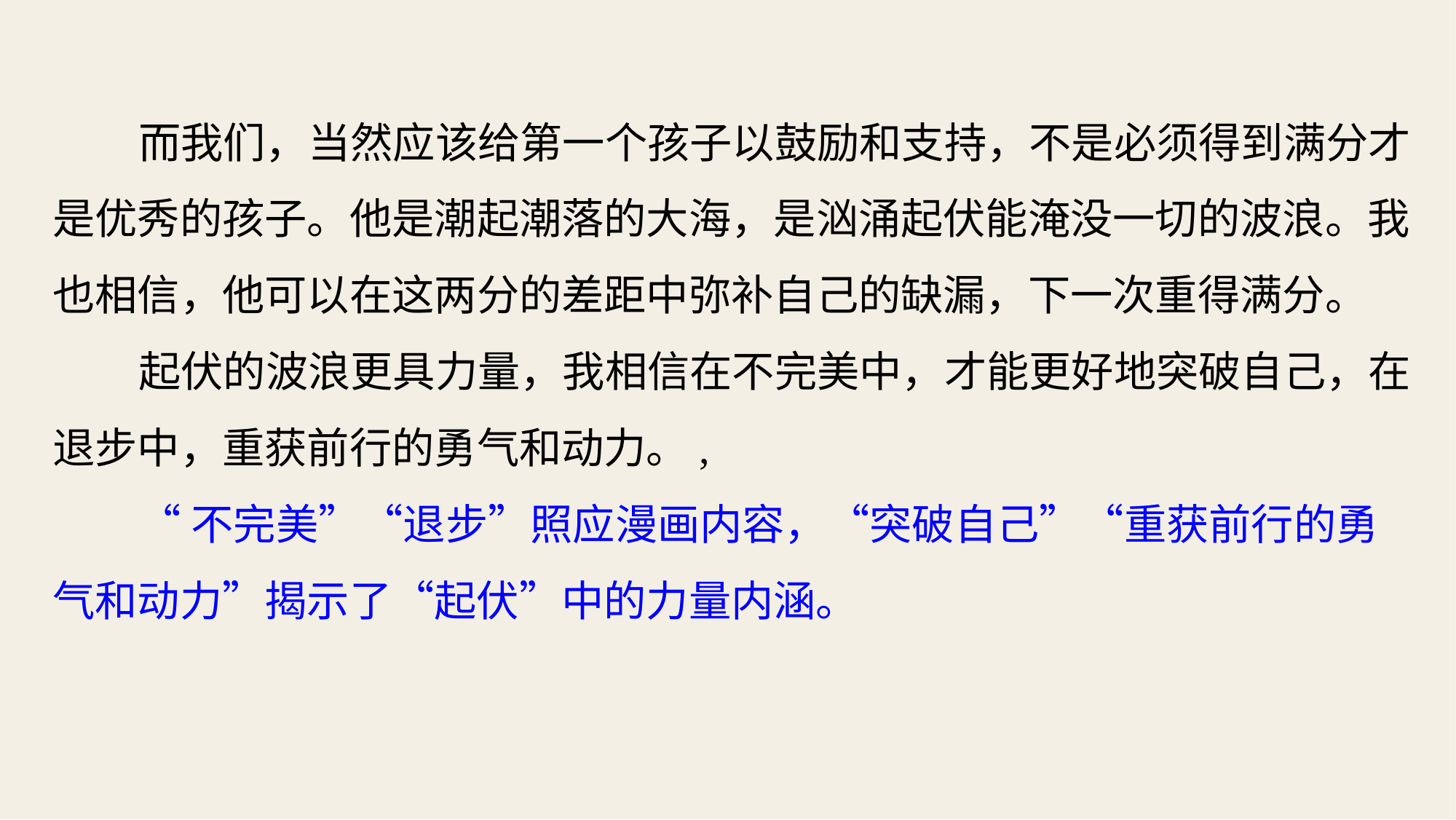

而我们，当然应该给第一个孩子以鼓励和支持，不是必须得到满分才是优秀的孩子。他是潮起潮落的大海，是汹涌起伏能淹没一切的波浪。我也相信，他可以在这两分的差距中弥补自己的缺漏，下一次重得满分。
起伏的波浪更具力量，我相信在不完美中，才能更好地突破自己，在退步中，重获前行的勇气和动力。,
“不完美”“退步”照应漫画内容，“突破自己”“重获前行的勇气和动力”揭示了“起伏”中的力量内涵。